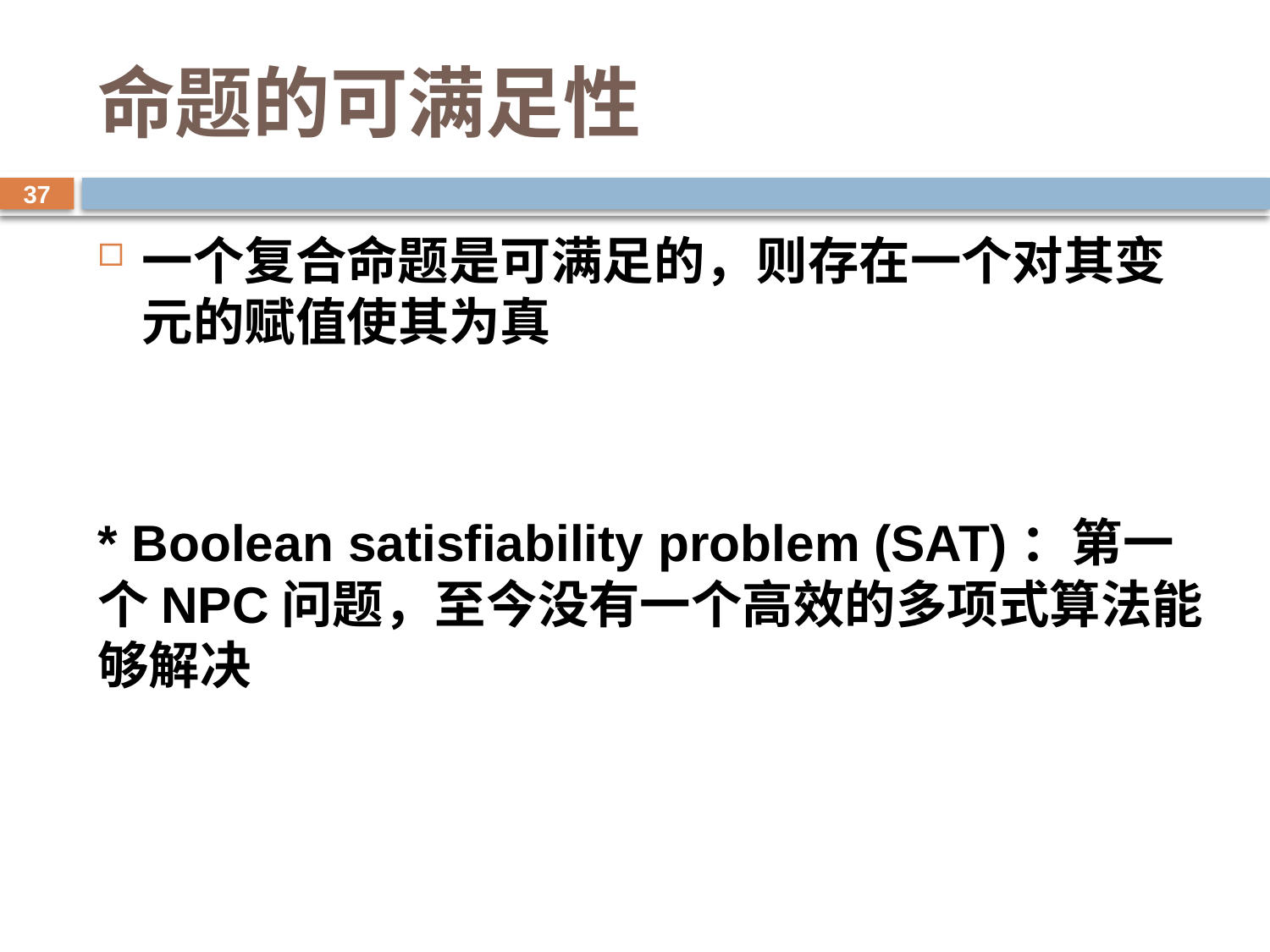

# 命题的可满足性
37
一个复合命题是可满足的，则存在一个对其变元的赋值使其为真

* Boolean satisfiability problem (SAT)：第一个NPC问题，至今没有一个高效的多项式算法能够解决